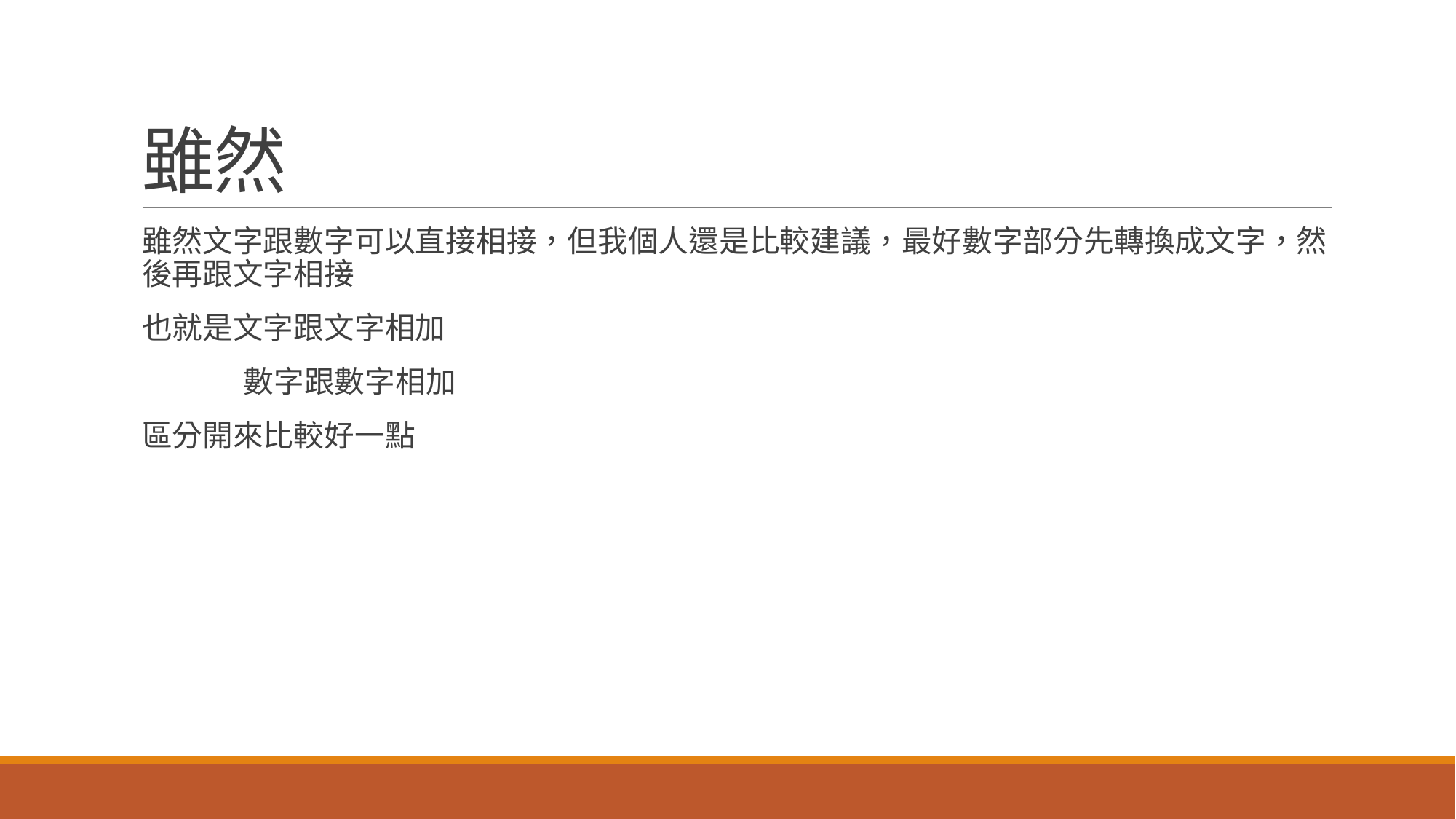

# 雖然
雖然文字跟數字可以直接相接，但我個人還是比較建議，最好數字部分先轉換成文字，然後再跟文字相接
也就是文字跟文字相加
              數字跟數字相加
區分開來比較好一點